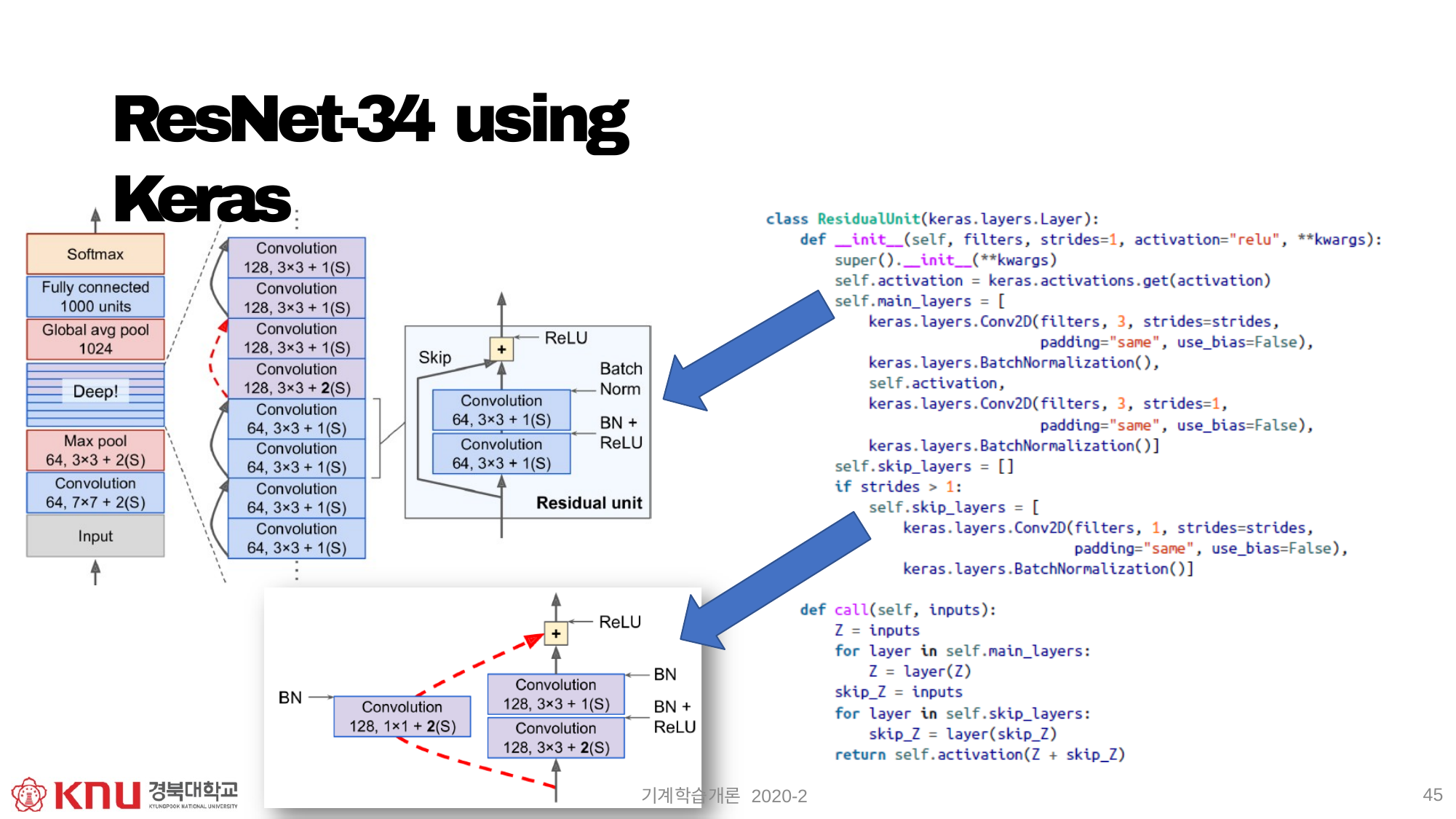

# ResNet-34 using Keras

45
기계학습개론 2020-2